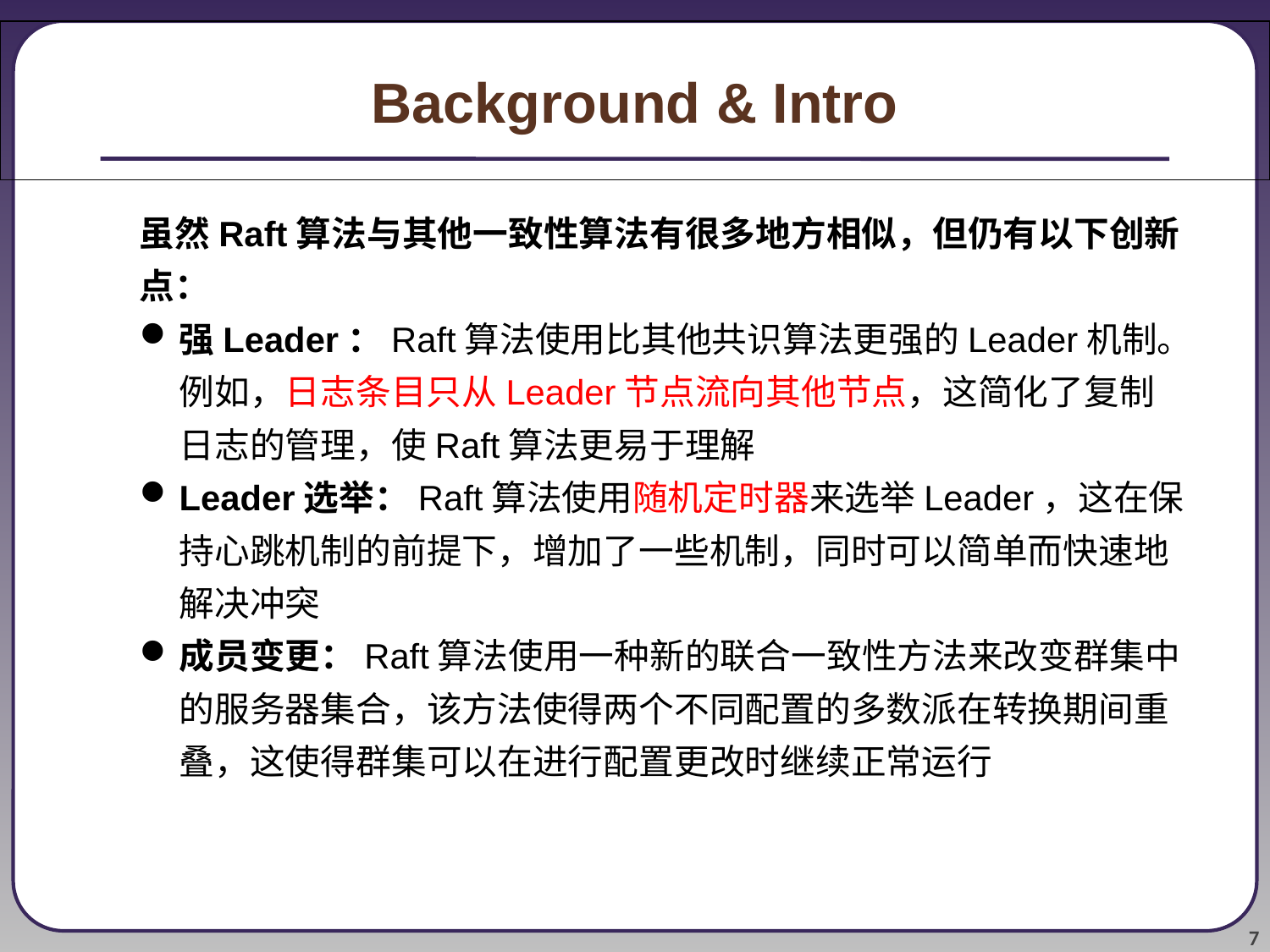

Background & Intro
虽然Raft算法与其他一致性算法有很多地方相似，但仍有以下创新点：
强Leader：Raft算法使用比其他共识算法更强的Leader机制。例如，日志条目只从Leader节点流向其他节点，这简化了复制日志的管理，使Raft算法更易于理解
Leader选举：Raft算法使用随机定时器来选举Leader，这在保持心跳机制的前提下，增加了一些机制，同时可以简单而快速地解决冲突
成员变更：Raft算法使用一种新的联合一致性方法来改变群集中的服务器集合，该方法使得两个不同配置的多数派在转换期间重叠，这使得群集可以在进行配置更改时继续正常运行